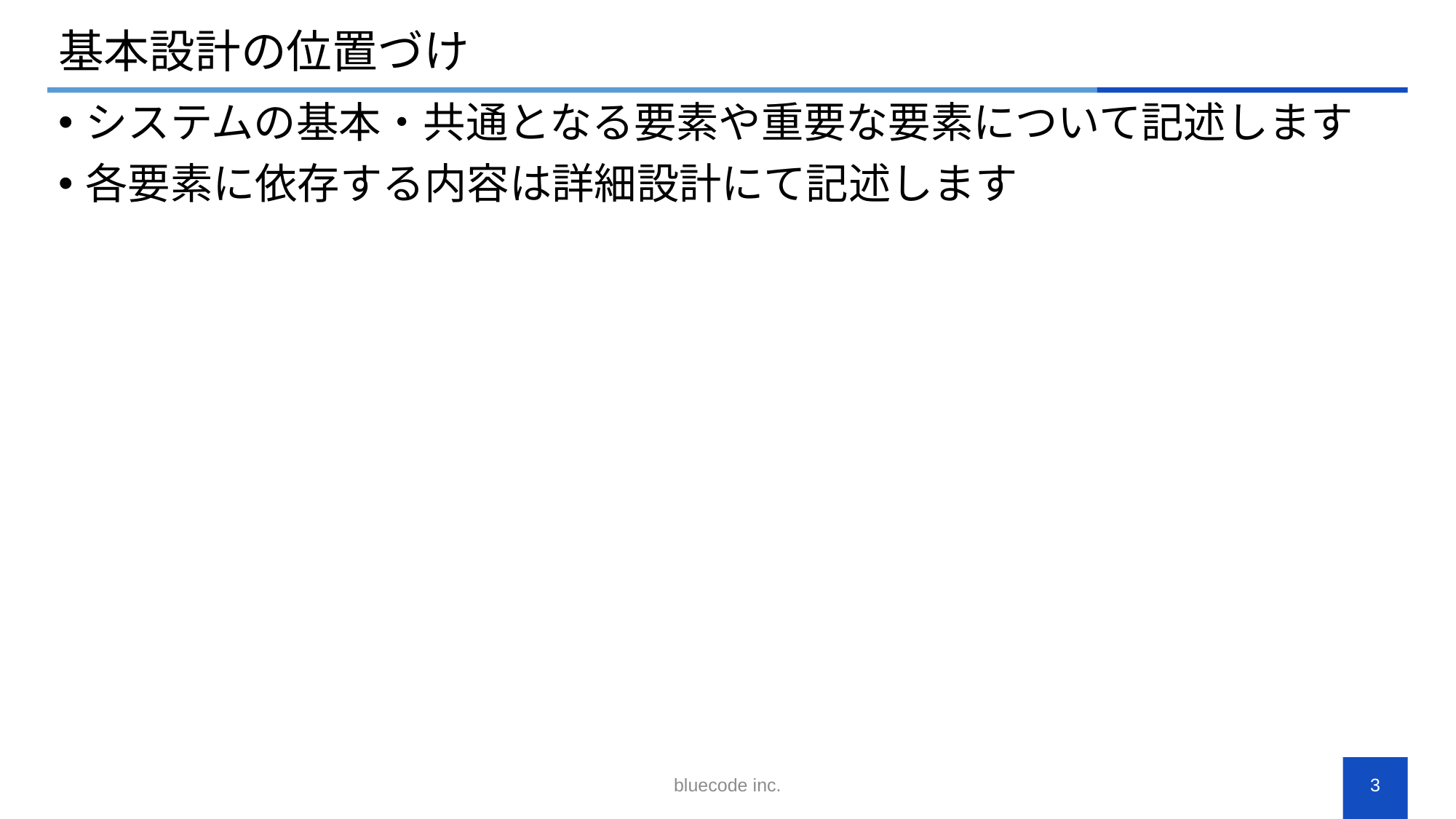

# 基本設計の位置づけ
システムの基本・共通となる要素や重要な要素について記述します
各要素に依存する内容は詳細設計にて記述します
bluecode inc.
3